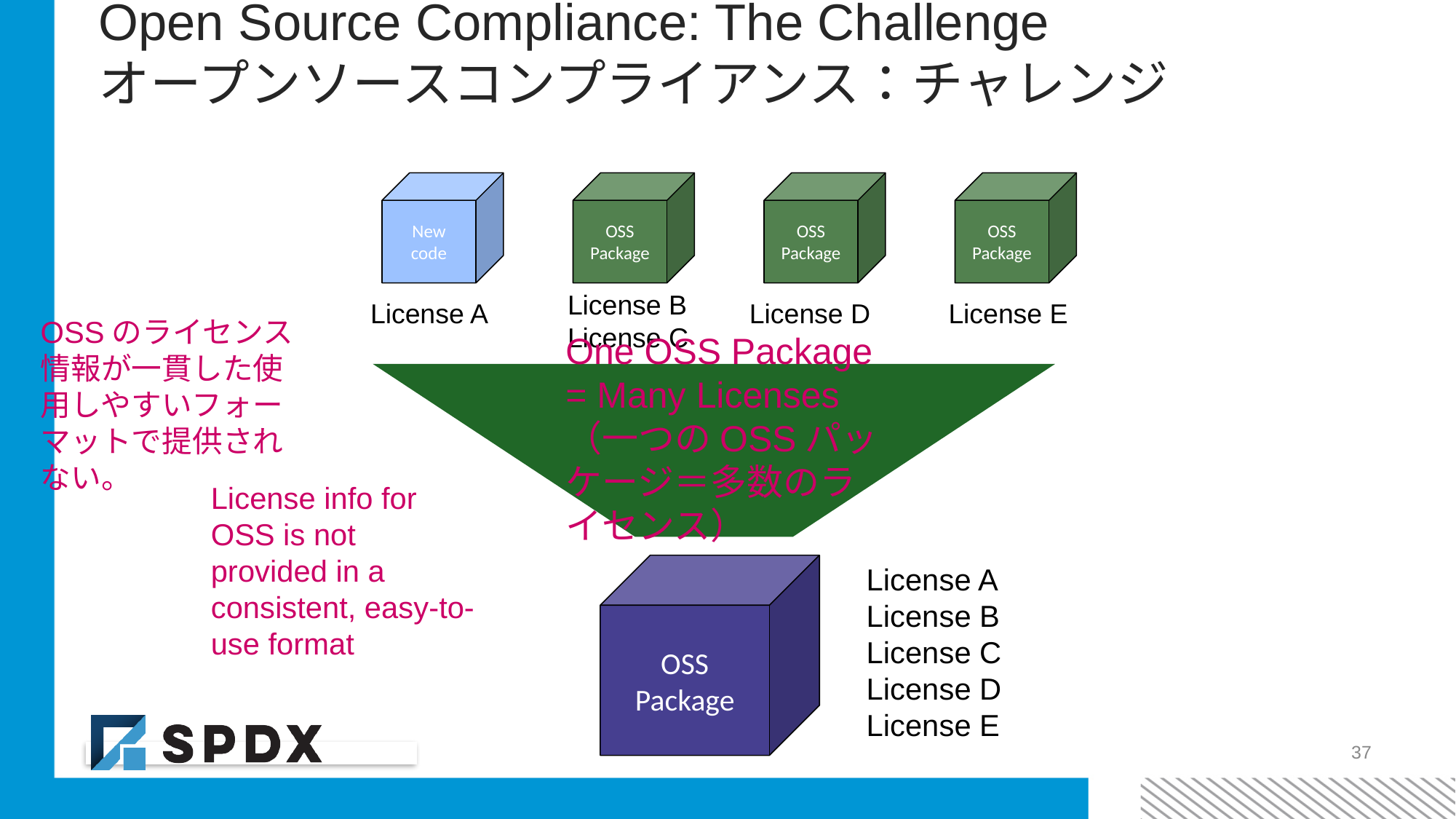

# Open Source Compliance: The Challenge オープンソースコンプライアンス：チャレンジ
New code
OSS Package
OSS Package
OSS Package
License B
License C
License A
One OSS Package = Many Licenses
（一つのOSSパッケージ＝多数のライセンス）
License D
License E
OSSのライセンス情報が一貫した使用しやすいフォーマットで提供されない。

License info for OSS is not provided in a consistent, easy-to-use format
OSS Package
License A
License B
License C
License D
License E
37